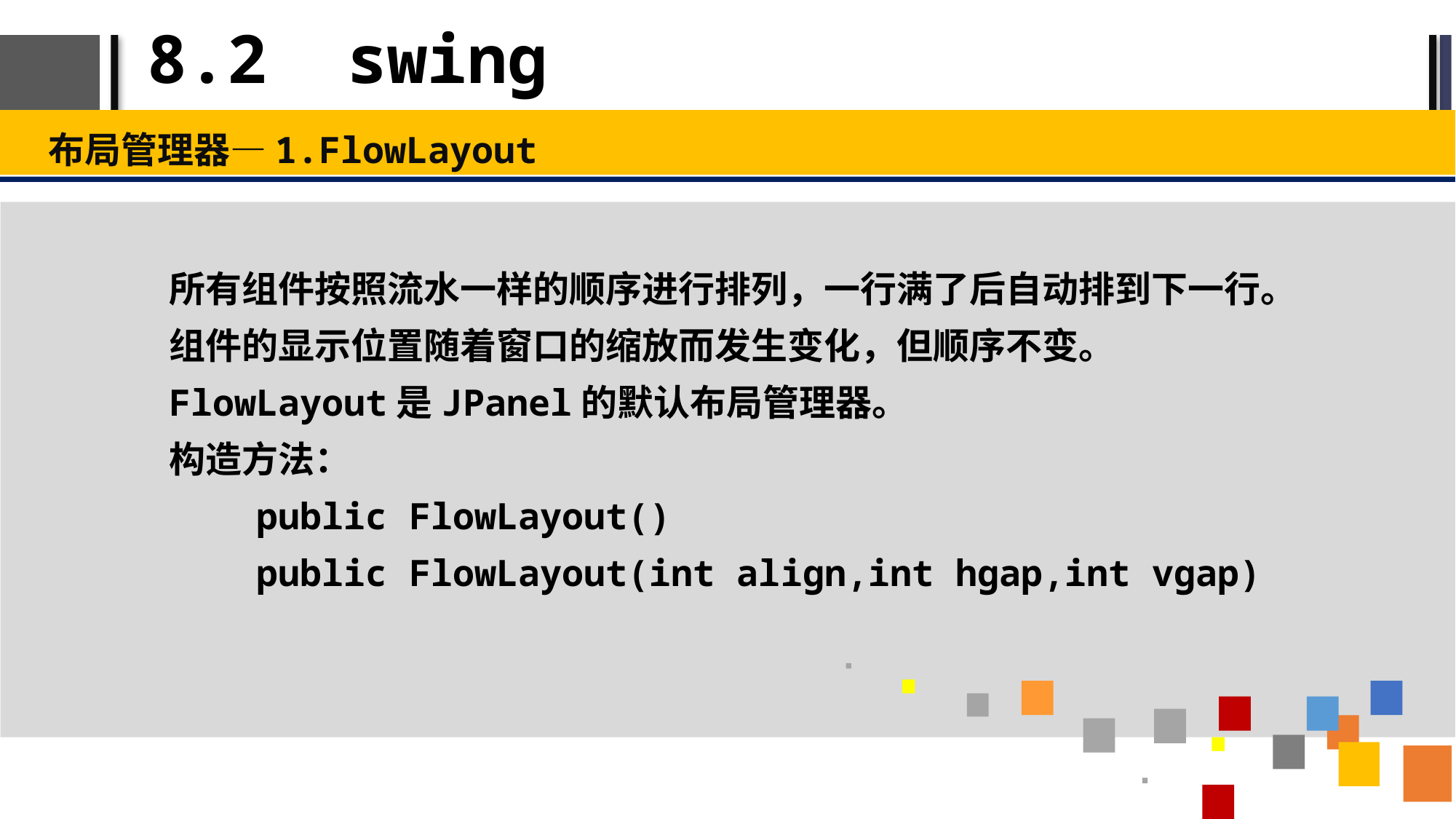

# 8.2  swing

布局管理器—1.FlowLayout

所有组件按照流水一样的顺序进行排列，一行满了后自动排到下一行。
组件的显示位置随着窗口的缩放而发生变化，但顺序不变。
FlowLayout是JPanel的默认布局管理器。
构造方法：
    public FlowLayout()
    public FlowLayout(int align,int hgap,int vgap)